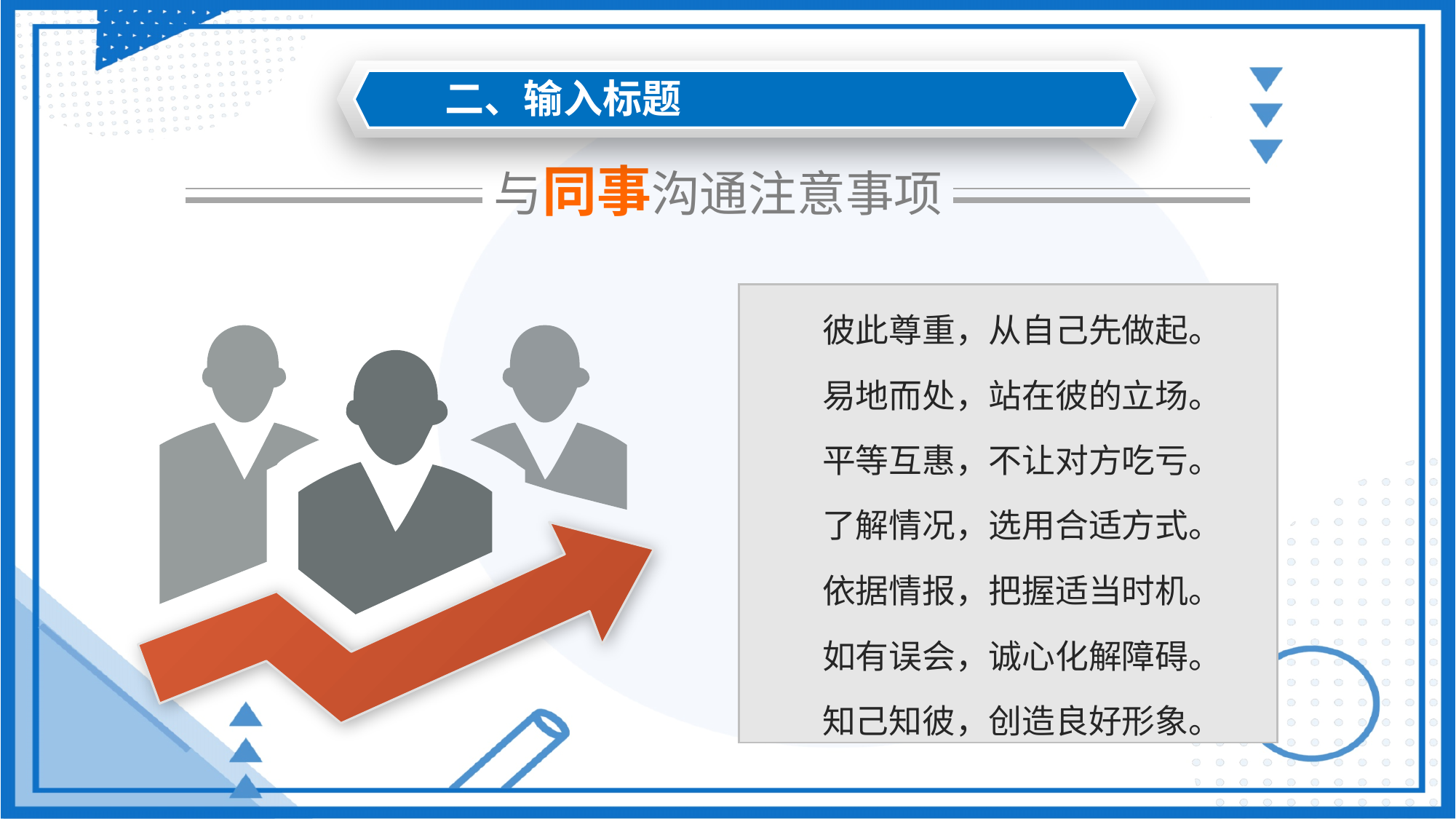

二、输入标题
与同事沟通注意事项

彼此尊重，从自己先做起。
易地而处，站在彼的立场。
平等互惠，不让对方吃亏。
了解情况，选用合适方式。
依据情报，把握适当时机。
如有误会，诚心化解障碍。
知己知彼，创造良好形象。